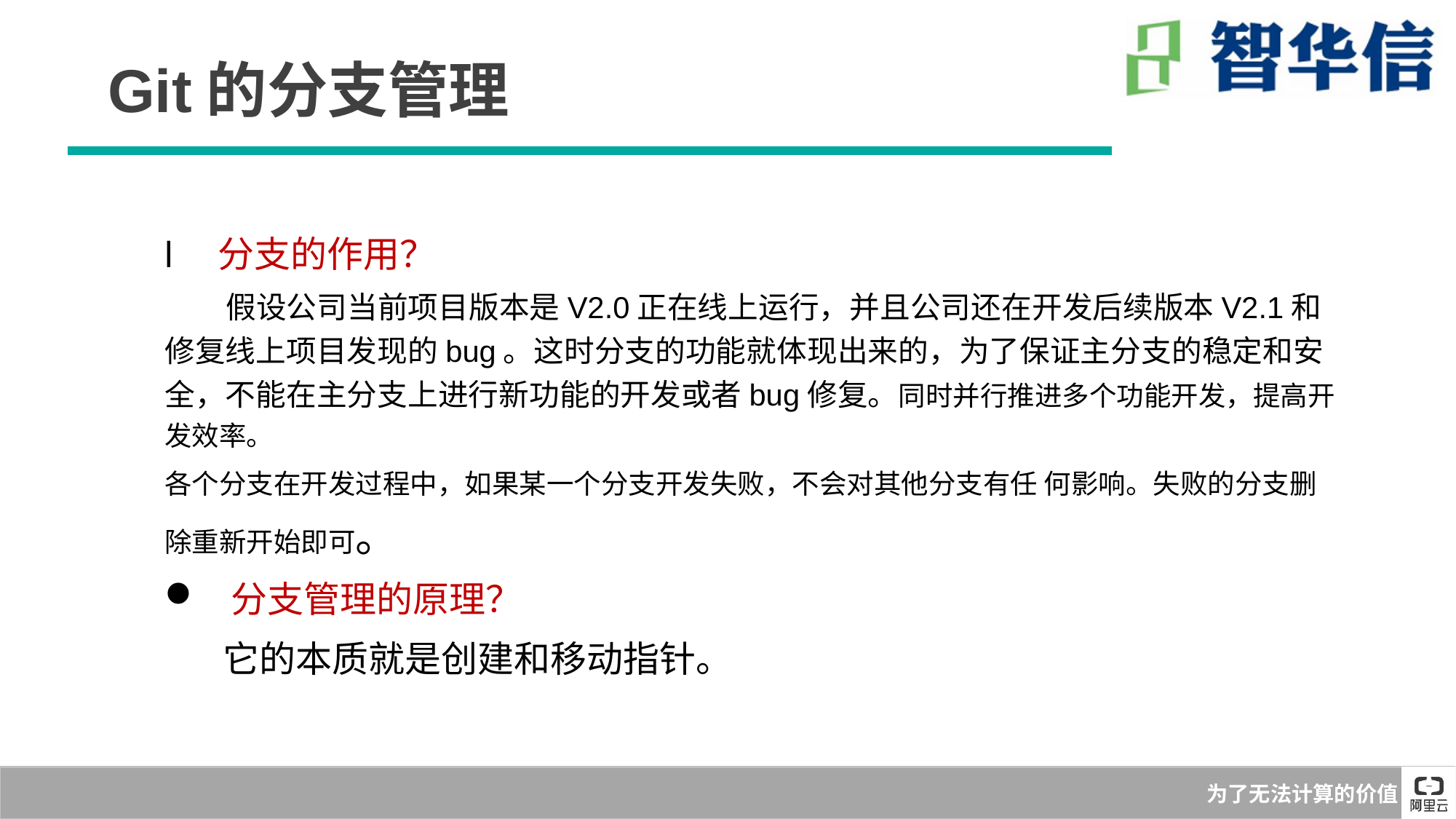

Git的分支管理
l    分支的作用？
        假设公司当前项目版本是V2.0正在线上运行，并且公司还在开发后续版本V2.1和修复线上项目发现的bug。这时分支的功能就体现出来的，为了保证主分支的稳定和安全，不能在主分支上进行新功能的开发或者bug修复。同时并行推进多个功能开发，提高开发效率。
各个分支在开发过程中，如果某一个分支开发失败，不会对其他分支有任 何影响。失败的分支删除重新开始即可。
  分支管理的原理？
      它的本质就是创建和移动指针。